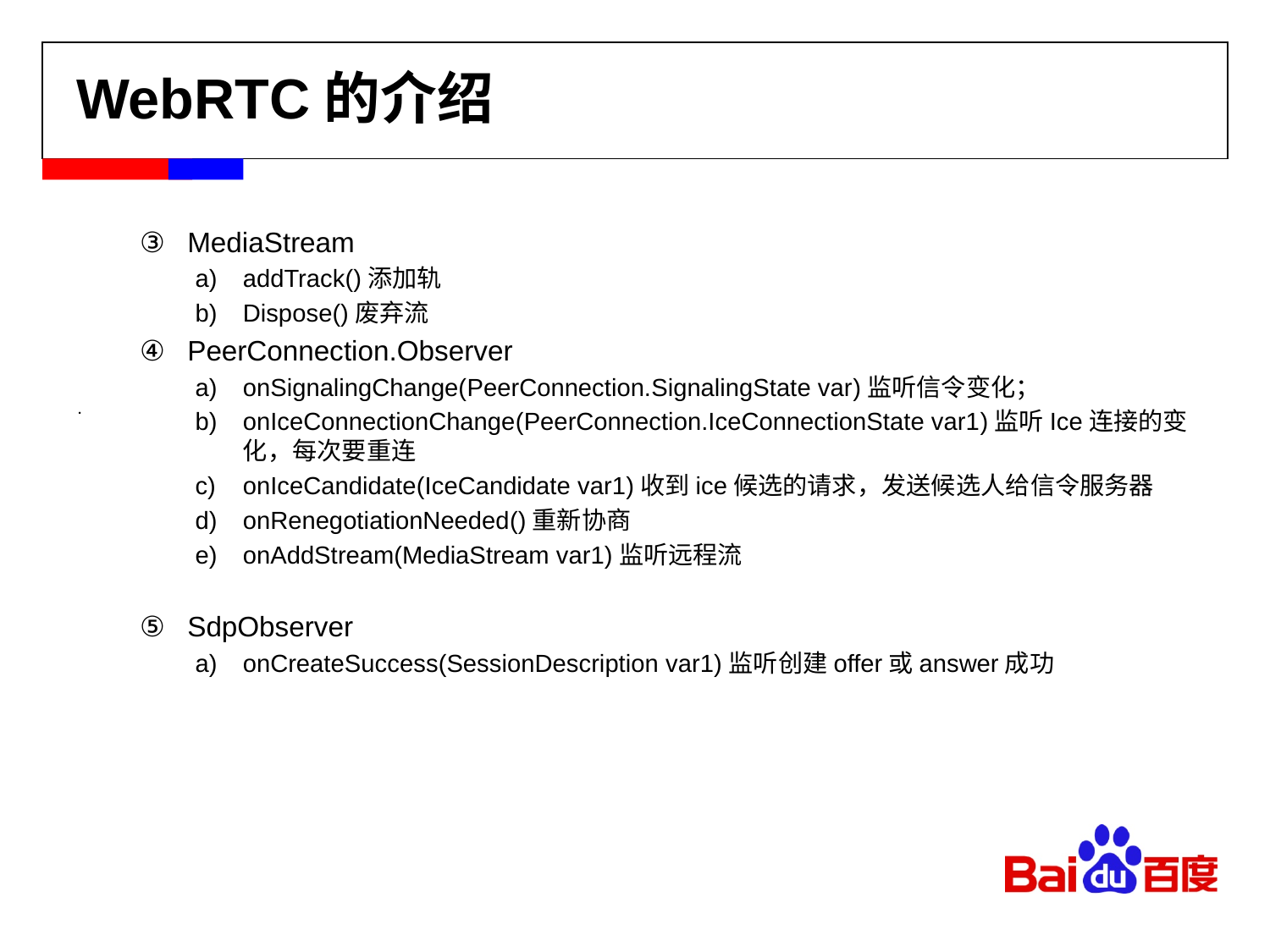

# WebRTC的介绍
MediaStream
addTrack()添加轨
Dispose()废弃流
PeerConnection.Observer
onSignalingChange(PeerConnection.SignalingState var)监听信令变化；
onIceConnectionChange(PeerConnection.IceConnectionState var1)监听Ice连接的变化，每次要重连
onIceCandidate(IceCandidate var1)收到ice候选的请求，发送候选人给信令服务器
onRenegotiationNeeded()重新协商
onAddStream(MediaStream var1)监听远程流

SdpObserver
onCreateSuccess(SessionDescription var1)监听创建offer或answer成功

.